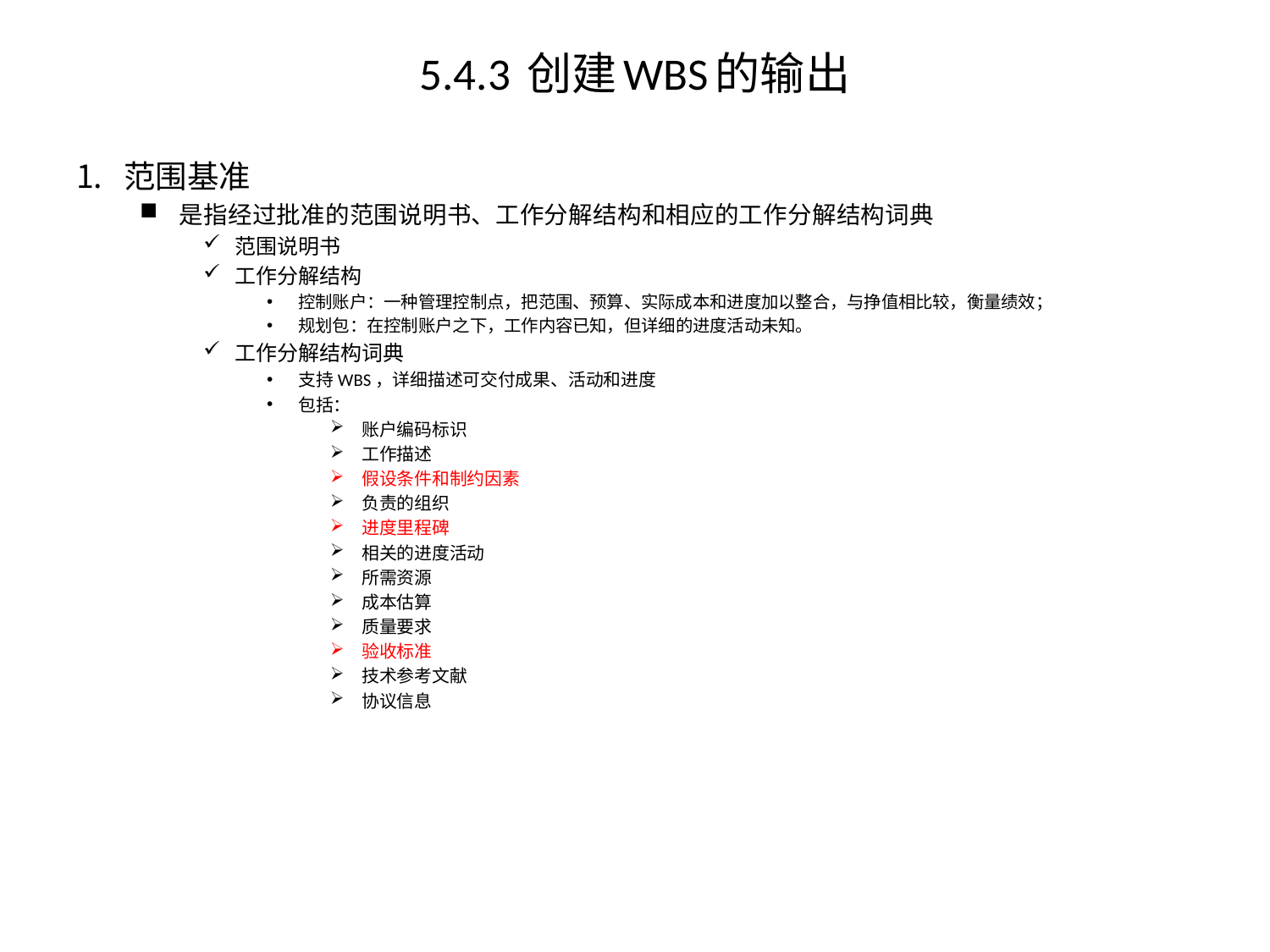

# 5.4.3 创建WBS的输出
范围基准
是指经过批准的范围说明书、工作分解结构和相应的工作分解结构词典
范围说明书
工作分解结构
控制账户：一种管理控制点，把范围、预算、实际成本和进度加以整合，与挣值相比较，衡量绩效；
规划包：在控制账户之下，工作内容已知，但详细的进度活动未知。
工作分解结构词典
支持WBS，详细描述可交付成果、活动和进度
包括：
账户编码标识
工作描述
假设条件和制约因素
负责的组织
进度里程碑
相关的进度活动
所需资源
成本估算
质量要求
验收标准
技术参考文献
协议信息